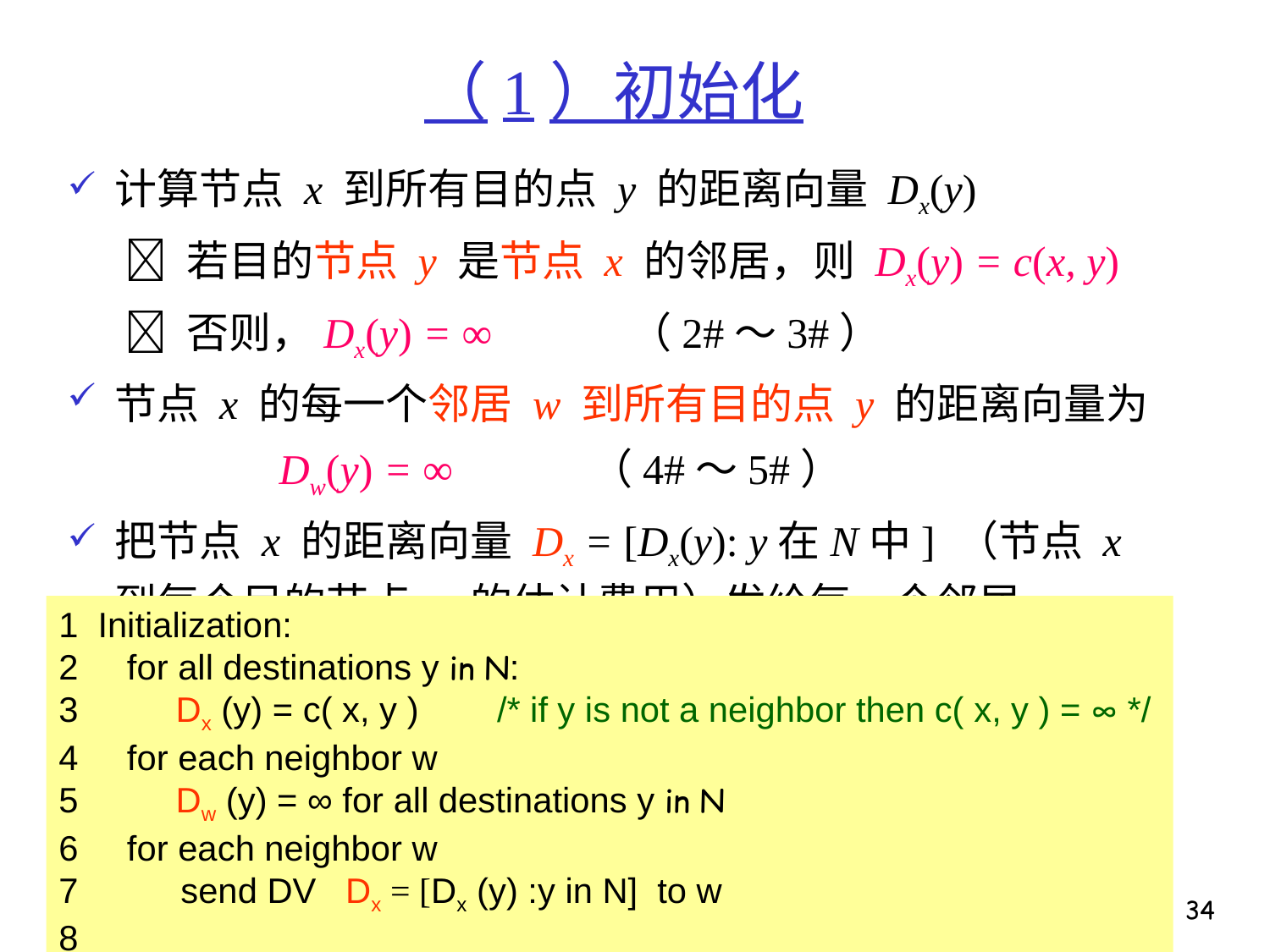

# （1）初始化
计算节点 x 到所有目的点 y 的距离向量 Dx(y)
      • 若目的节点 y 是节点 x 的邻居，则 Dx(y) = c(x, y)
      • 否则，Dx(y) = ∞            （2#～3#）
节点 x 的每一个邻居 w 到所有目的点 y 的距离向量为
                    Dw(y) = ∞            （4#～5#）
把节点 x 的距离向量 Dx = [Dx(y): y在N中] （节点 x 到每个目的节点 y 的估计费用）发给每一个邻居 w   （6#～7#）
1  Initialization:
2     for all destinations y in N:
3          Dx (y) = c( x, y )        /* if y is not a neighbor then c( x, y ) = ∞ */
4     for each neighbor w
5          Dw (y) = ∞ for all destinations y in N
6     for each neighbor w
      send DV   Dx = [Dx (y) :y in N]  to w

34